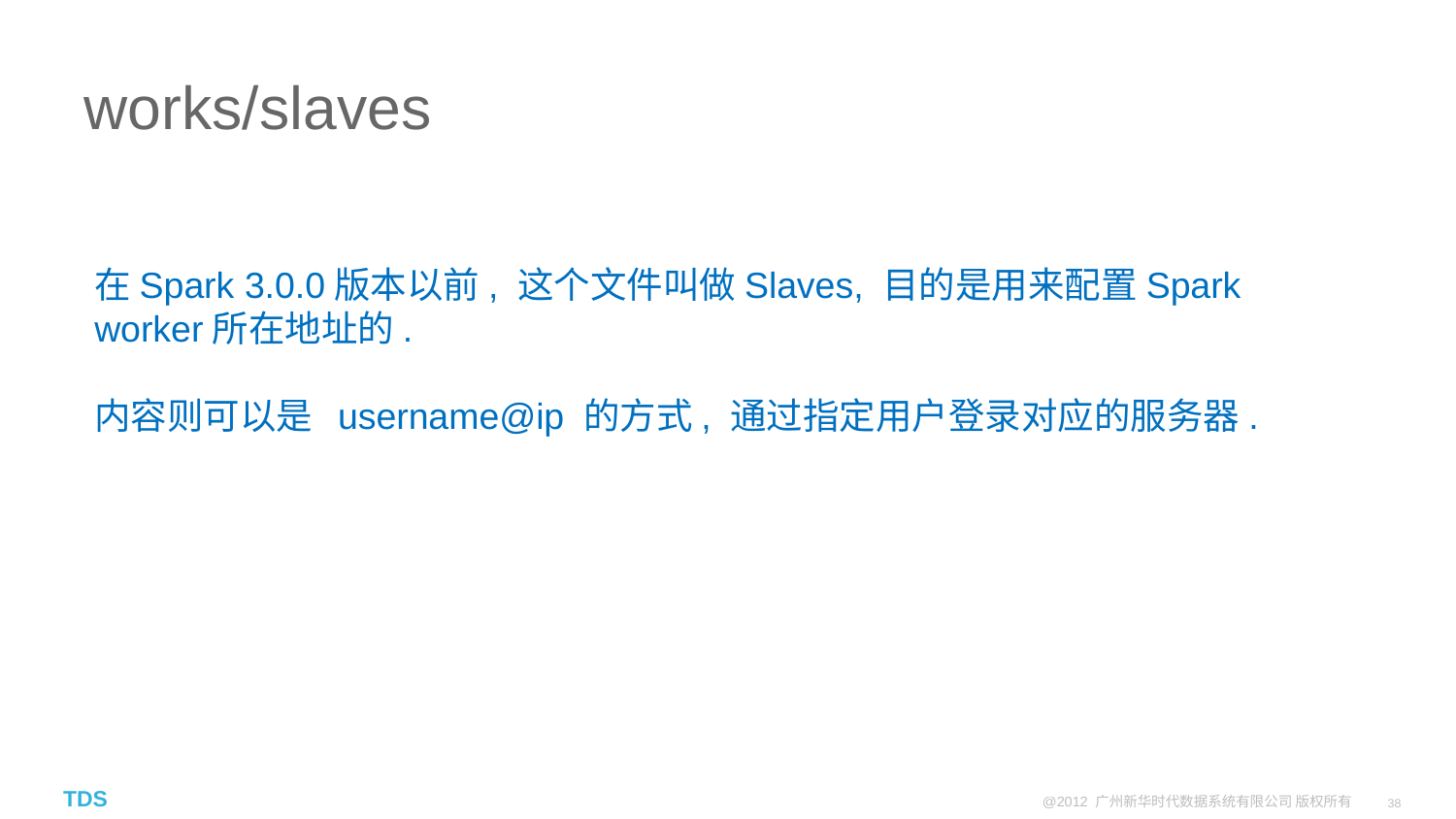

# works/slaves

在Spark 3.0.0版本以前, 这个文件叫做Slaves, 目的是用来配置Spark worker所在地址的.

内容则可以是  username@ip 的方式, 通过指定用户登录对应的服务器.